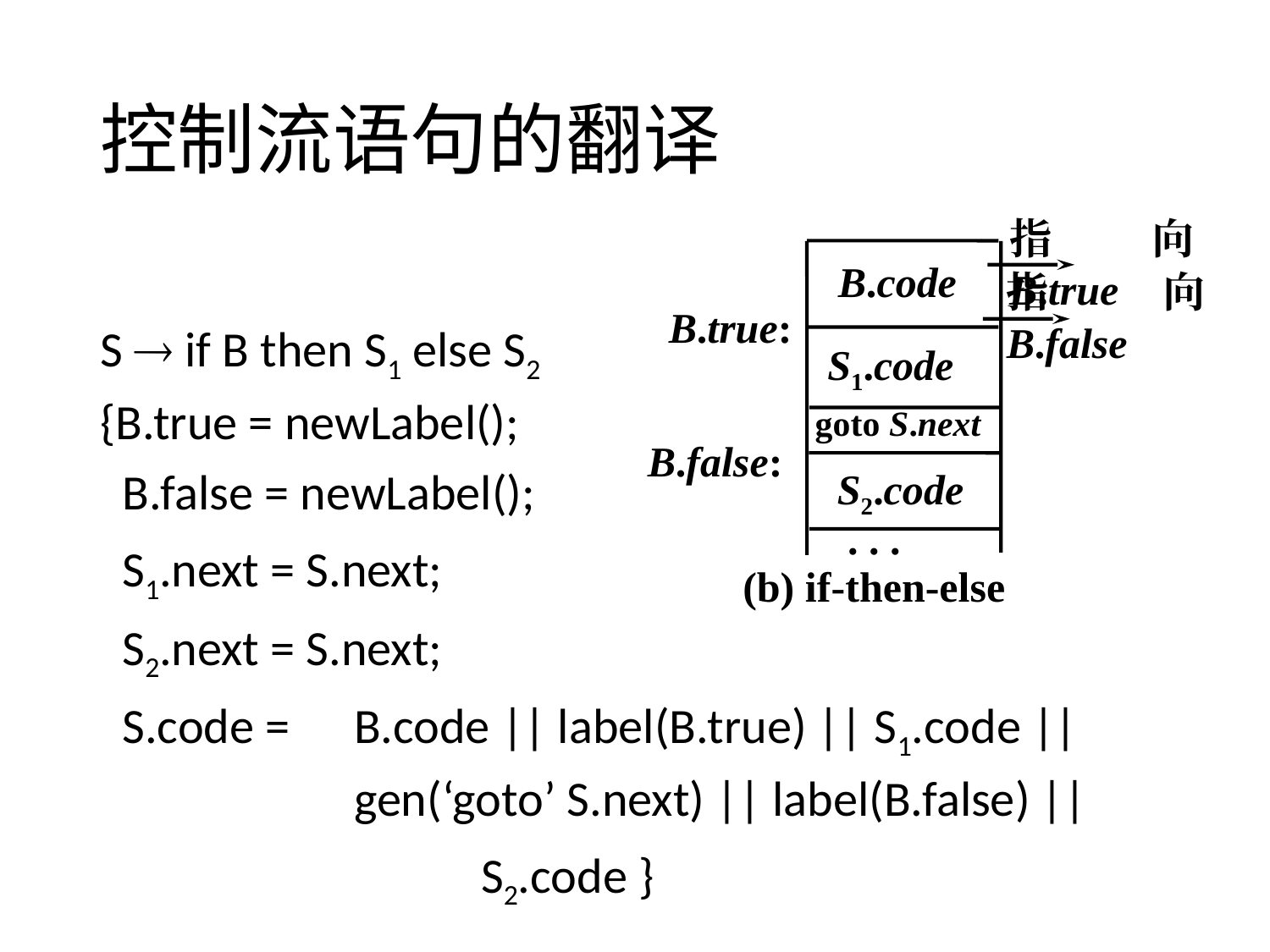

# 控制流语句的翻译
指向B.true

B.code
指向B.false

B.true:

S1.code
 goto S.next

B.false:

S2.code
. . .

(b) if-then-else
S → if B then S1 else S2
{B.true = newLabel();
  B.false = newLabel();
  S1.next = S.next;
  S2.next = S.next;
  S.code = 	B.code || label(B.true) || S1.code ||
	         	gen(‘goto’ S.next) || label(B.false) ||
		 	S2.code }